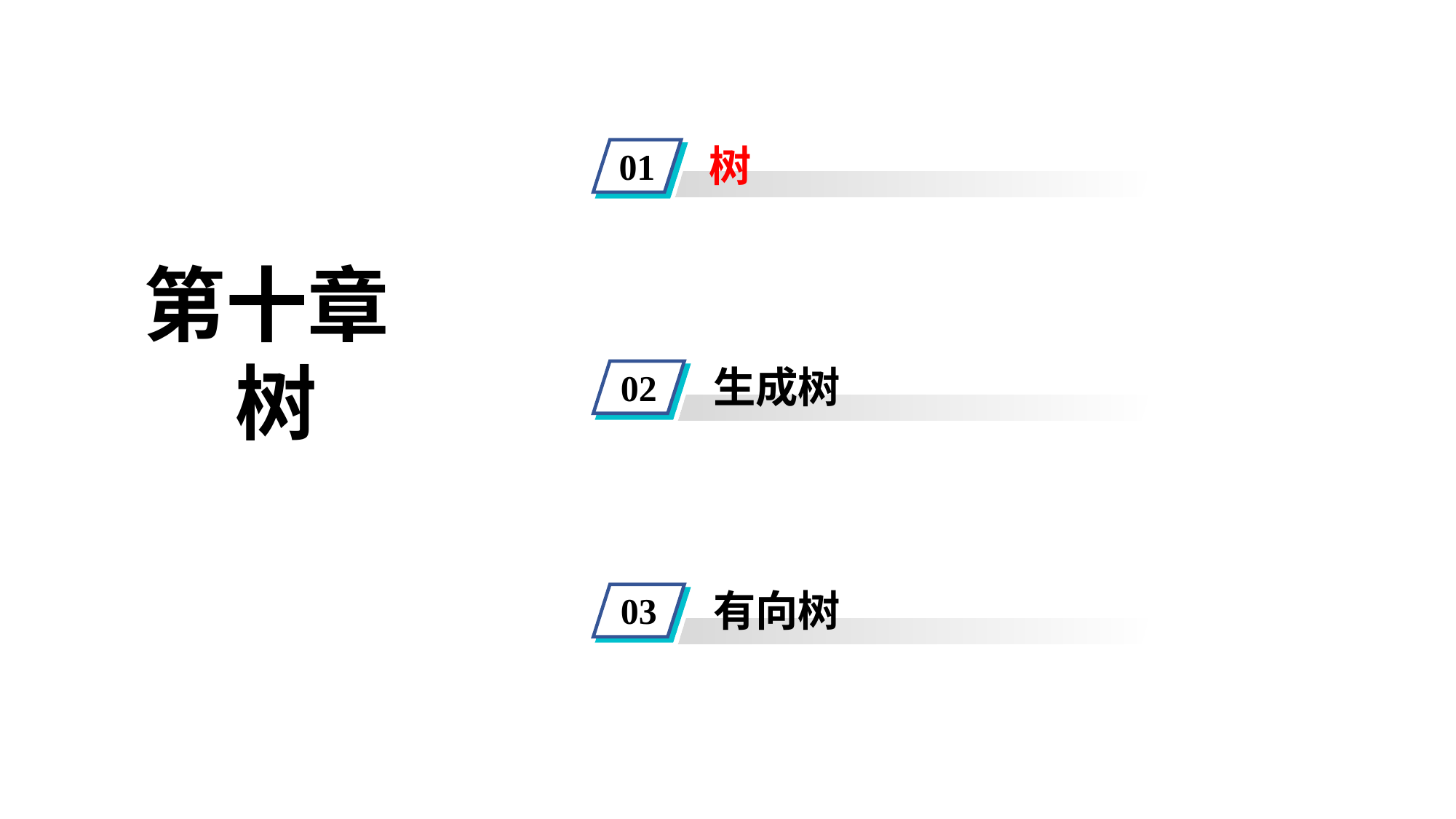

树
01

第十章
树
生成树
02

有向树
03